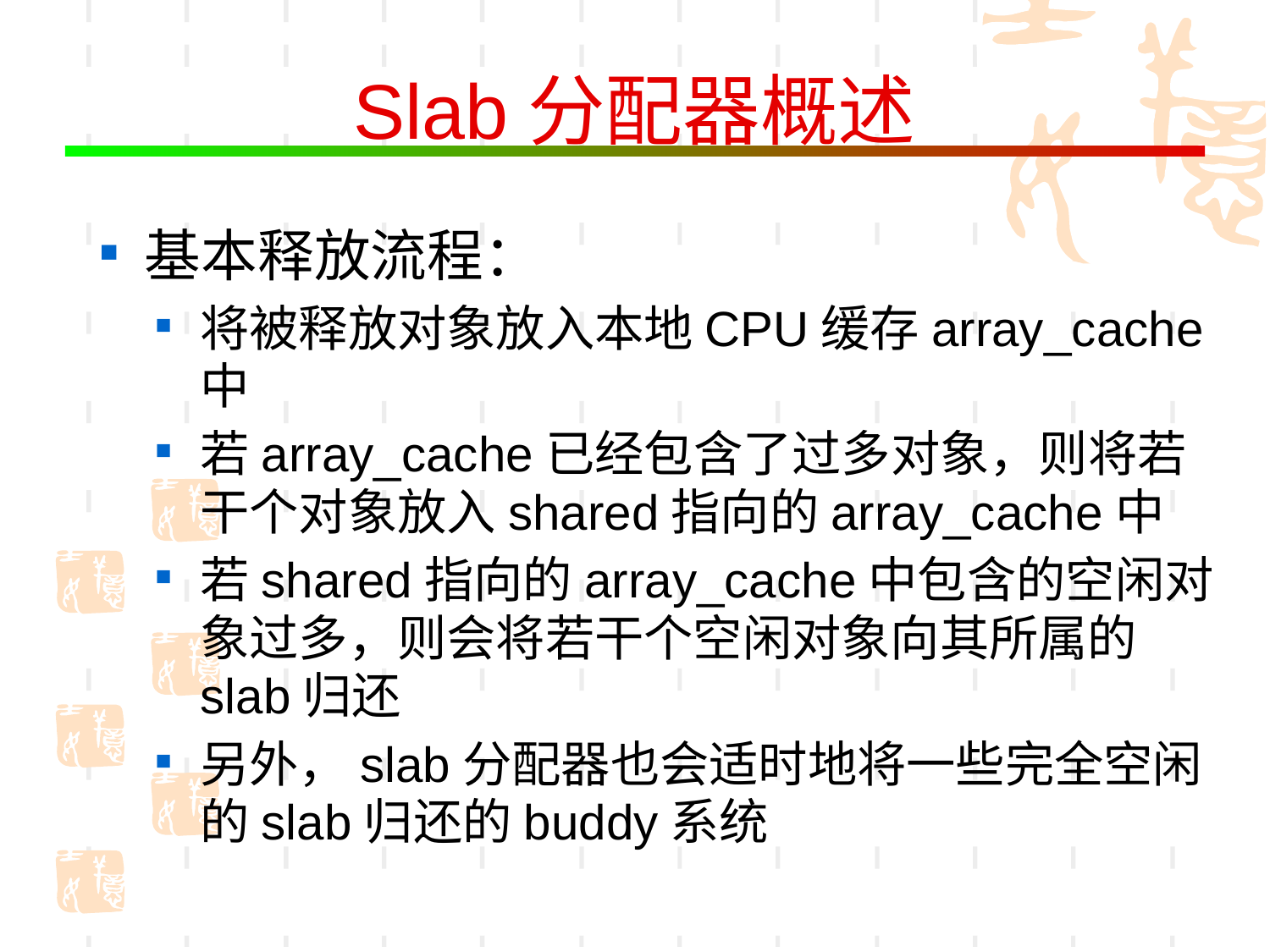

# Slab分配器概述
基本释放流程：
将被释放对象放入本地CPU缓存array_cache中
若array_cache已经包含了过多对象，则将若干个对象放入shared指向的array_cache中
若shared指向的array_cache中包含的空闲对象过多，则会将若干个空闲对象向其所属的slab归还
另外，slab分配器也会适时地将一些完全空闲的slab归还的buddy系统